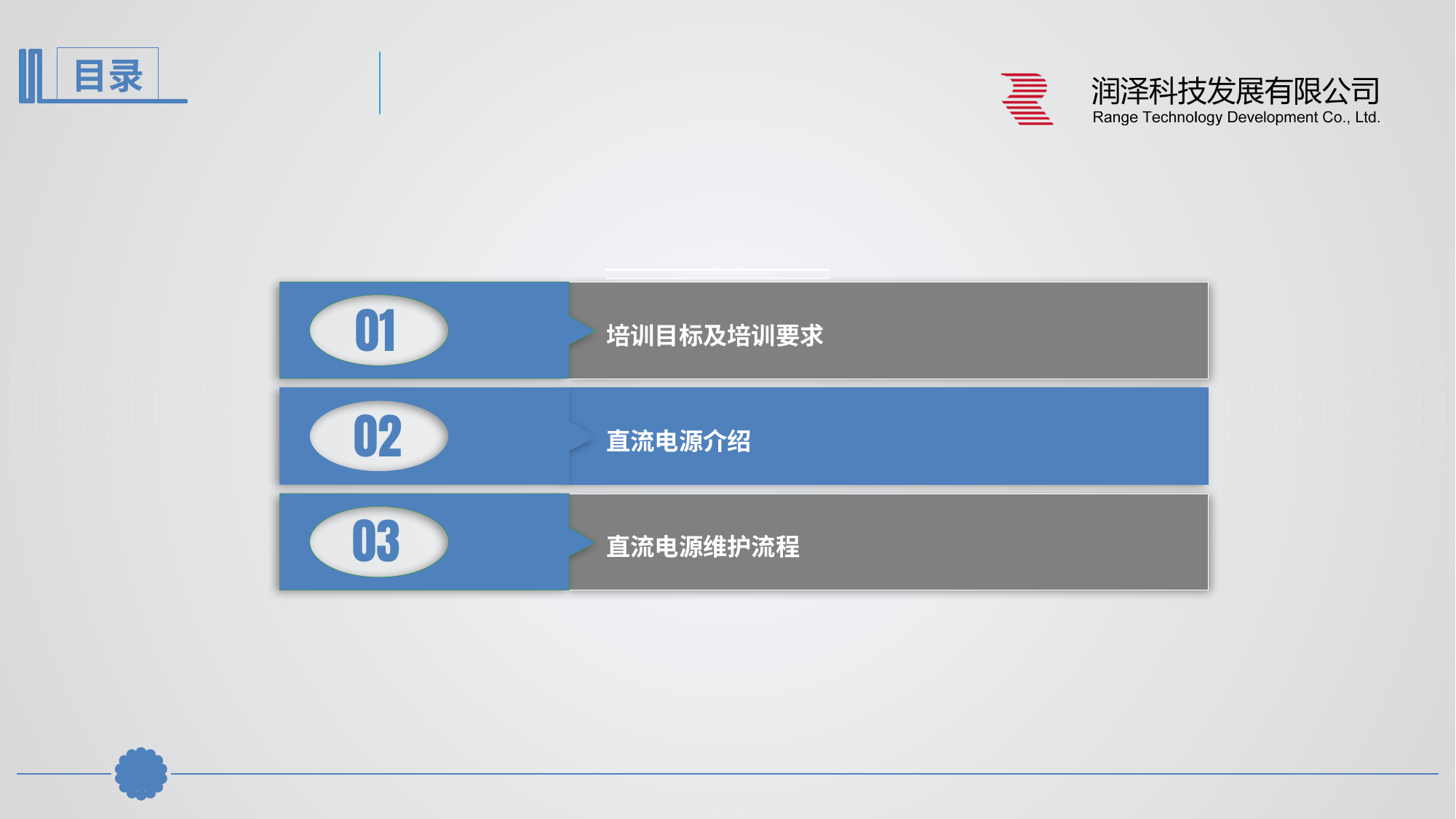

01
培训目标及培训要求

02
直流电源介绍

03
直流电源维护流程
4